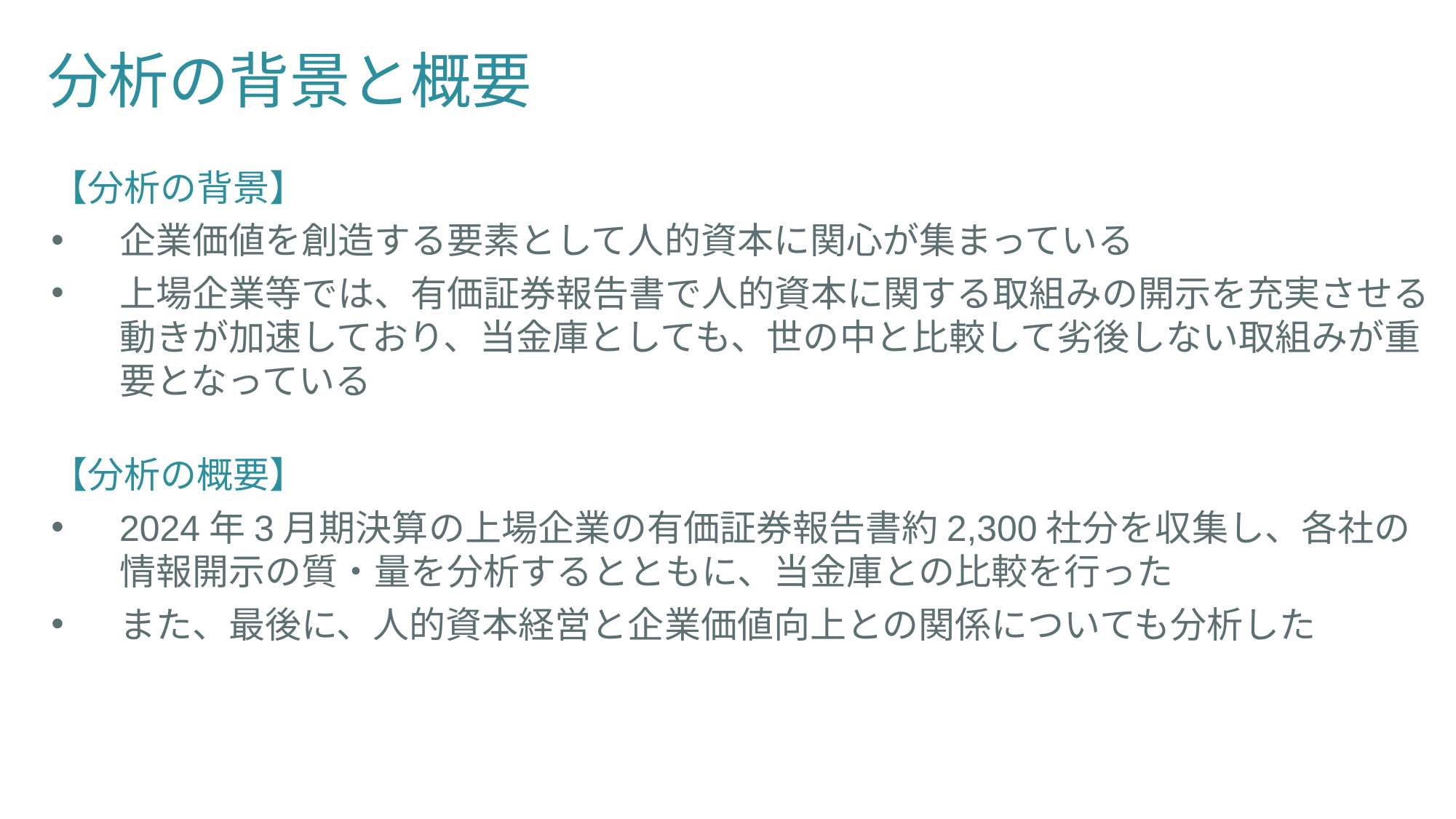

分析の背景と概要
【分析の背景】
企業価値を創造する要素として人的資本に関心が集まっている
上場企業等では、有価証券報告書で人的資本に関する取組みの開示を充実させる動きが加速しており、当金庫としても、世の中と比較して劣後しない取組みが重要となっている
【分析の概要】
2024年3月期決算の上場企業の有価証券報告書約2,300社分を収集し、各社の情報開示の質・量を分析するとともに、当金庫との比較を行った
また、最後に、人的資本経営と企業価値向上との関係についても分析した